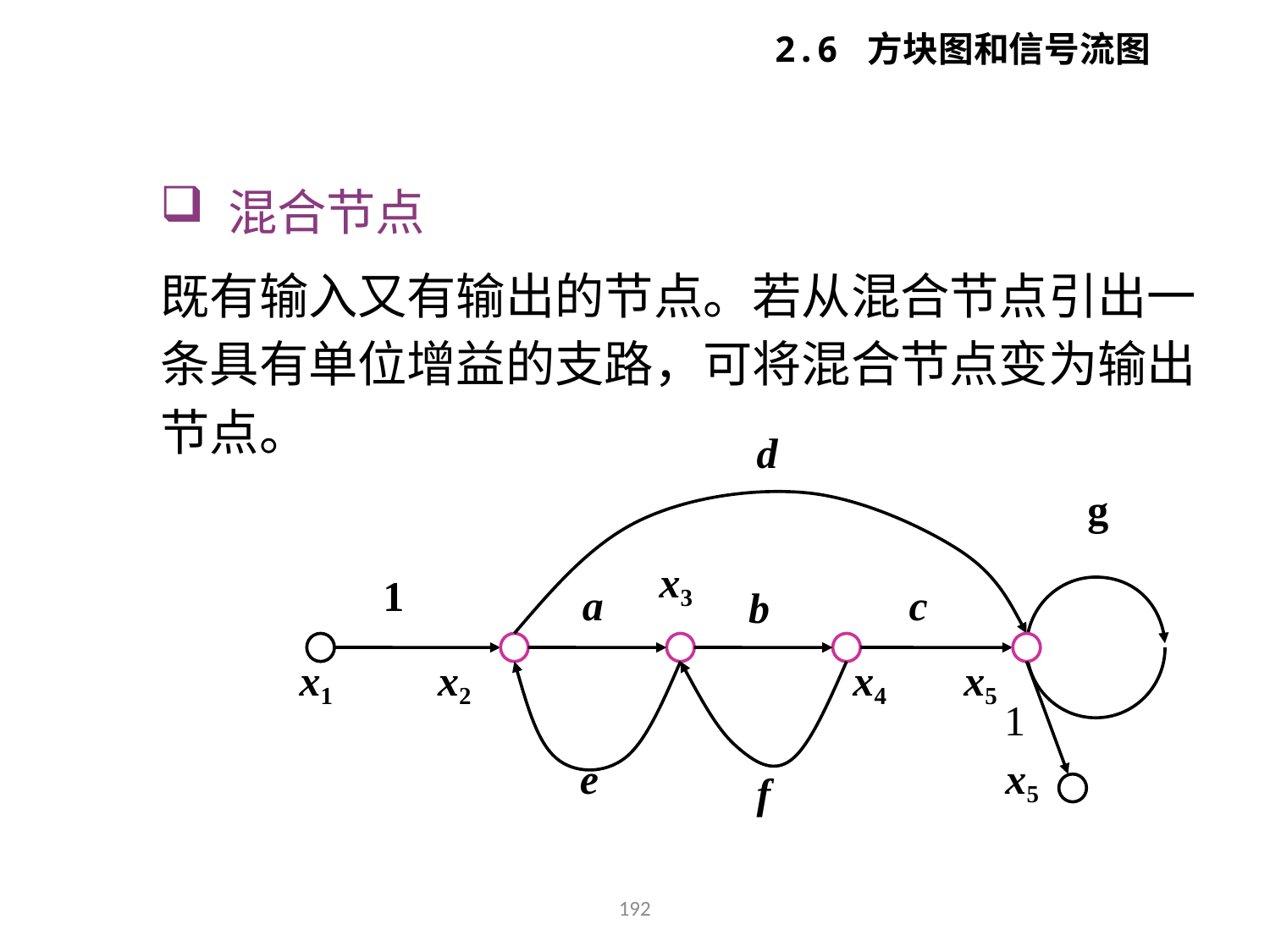

2.6 方块图和信号流图
 混合节点
既有输入又有输出的节点。若从混合节点引出一条具有单位增益的支路，可将混合节点变为输出节点。
d
g

x3
1
a
c
b

x1

x2

x4

x5

1
e
x5
f

192